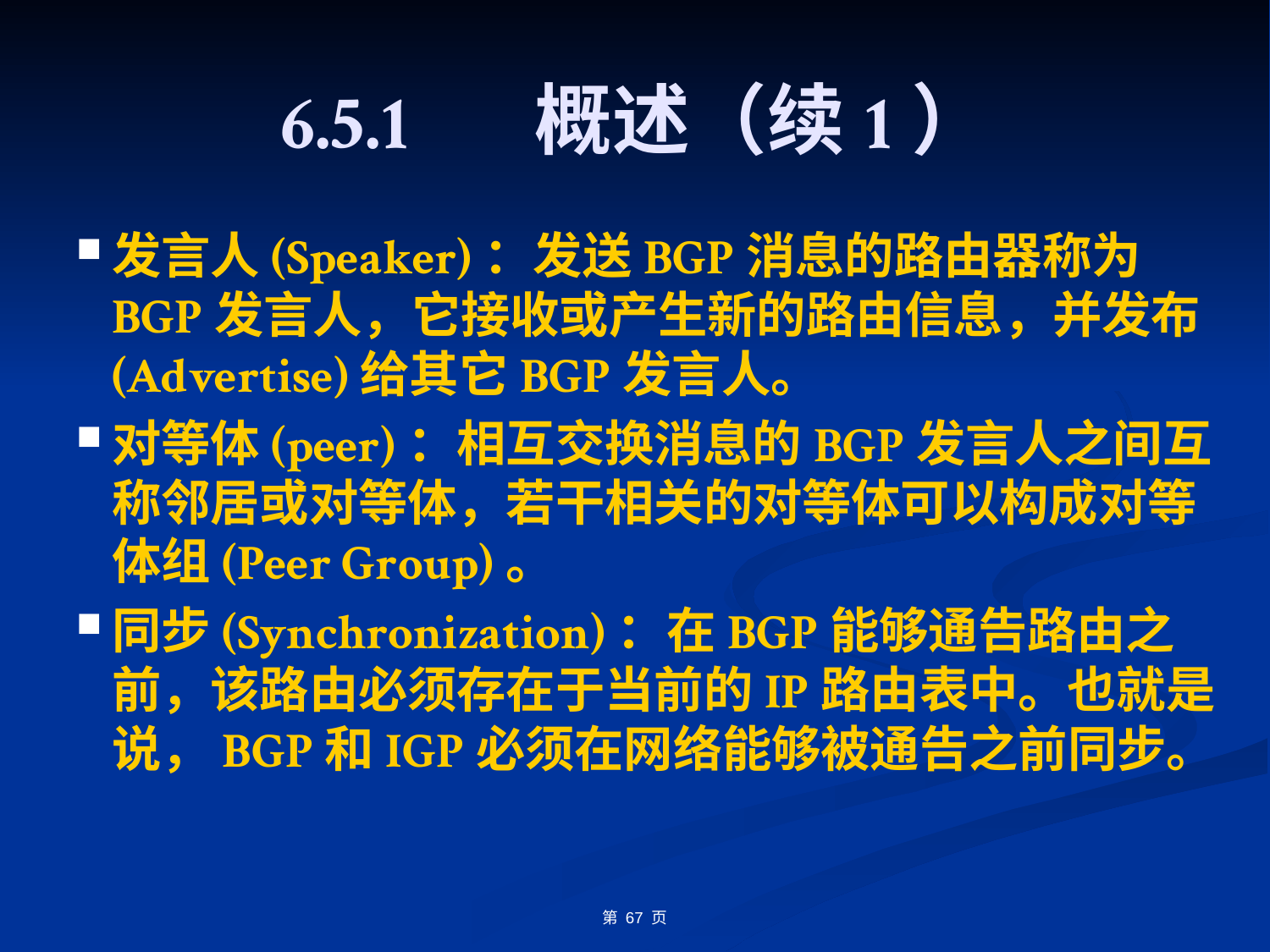

# 6.5.1	概述（续1）
发言人(Speaker)：发送BGP消息的路由器称为BGP发言人，它接收或产生新的路由信息，并发布(Advertise)给其它BGP发言人。
对等体(peer)：相互交换消息的BGP发言人之间互称邻居或对等体，若干相关的对等体可以构成对等体组(Peer Group)。
同步(Synchronization)：在BGP能够通告路由之前，该路由必须存在于当前的IP路由表中。也就是说，BGP和IGP必须在网络能够被通告之前同步。
第 67 页